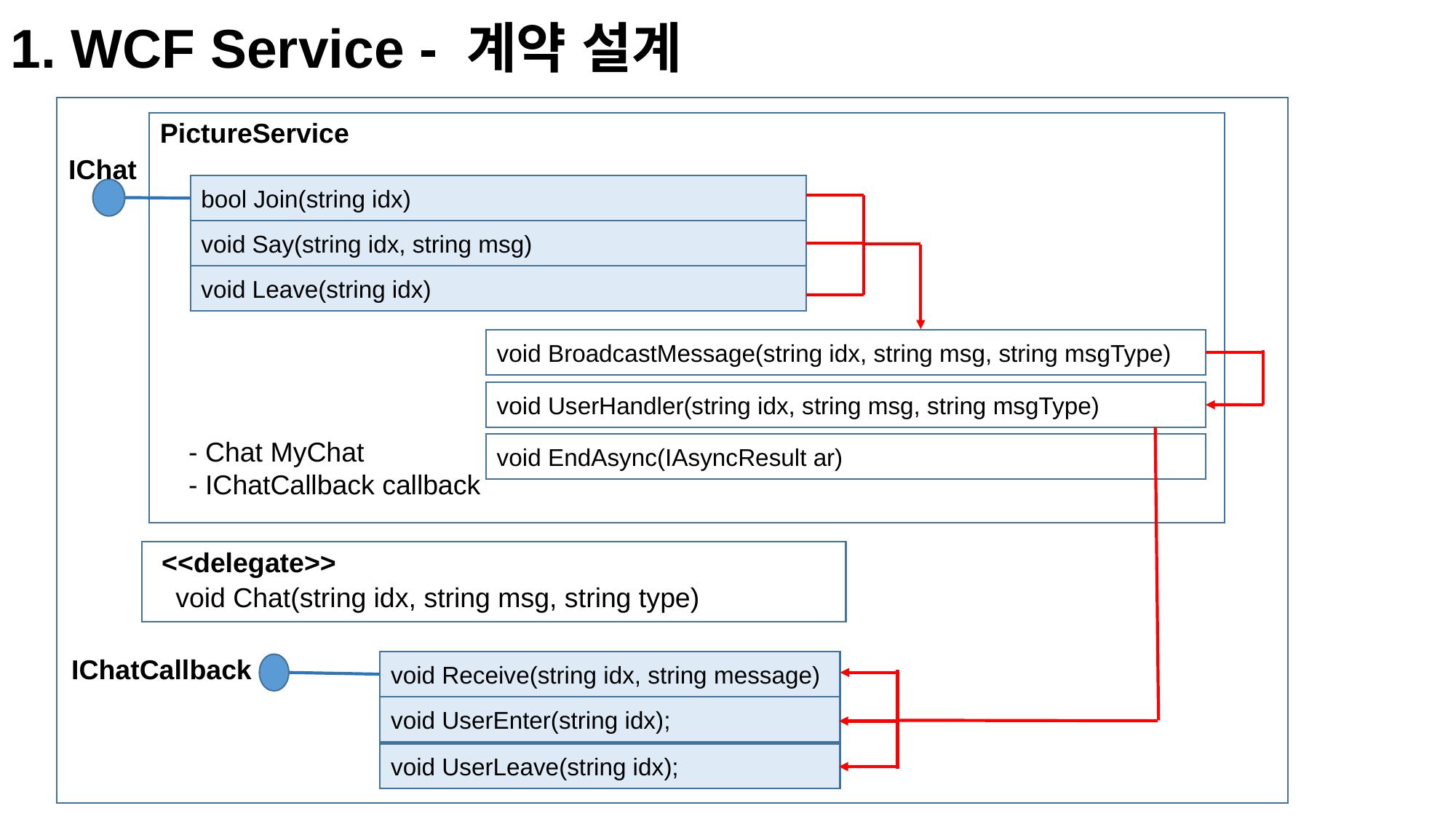

1. WCF Service - 계약 설계

PictureService

IChat
bool Join(string idx)

void Say(string idx, string msg)
void Leave(string idx)
void BroadcastMessage(string idx, string msg, string msgType)
void UserHandler(string idx, string msg, string msgType)
- Chat MyChat
- IChatCallback callback
void EndAsync(IAsyncResult ar)
<<delegate>>

void Chat(string idx, string msg, string type)
IChatCallback
void Receive(string idx, string message)

void UserEnter(string idx);
void UserLeave(string idx);